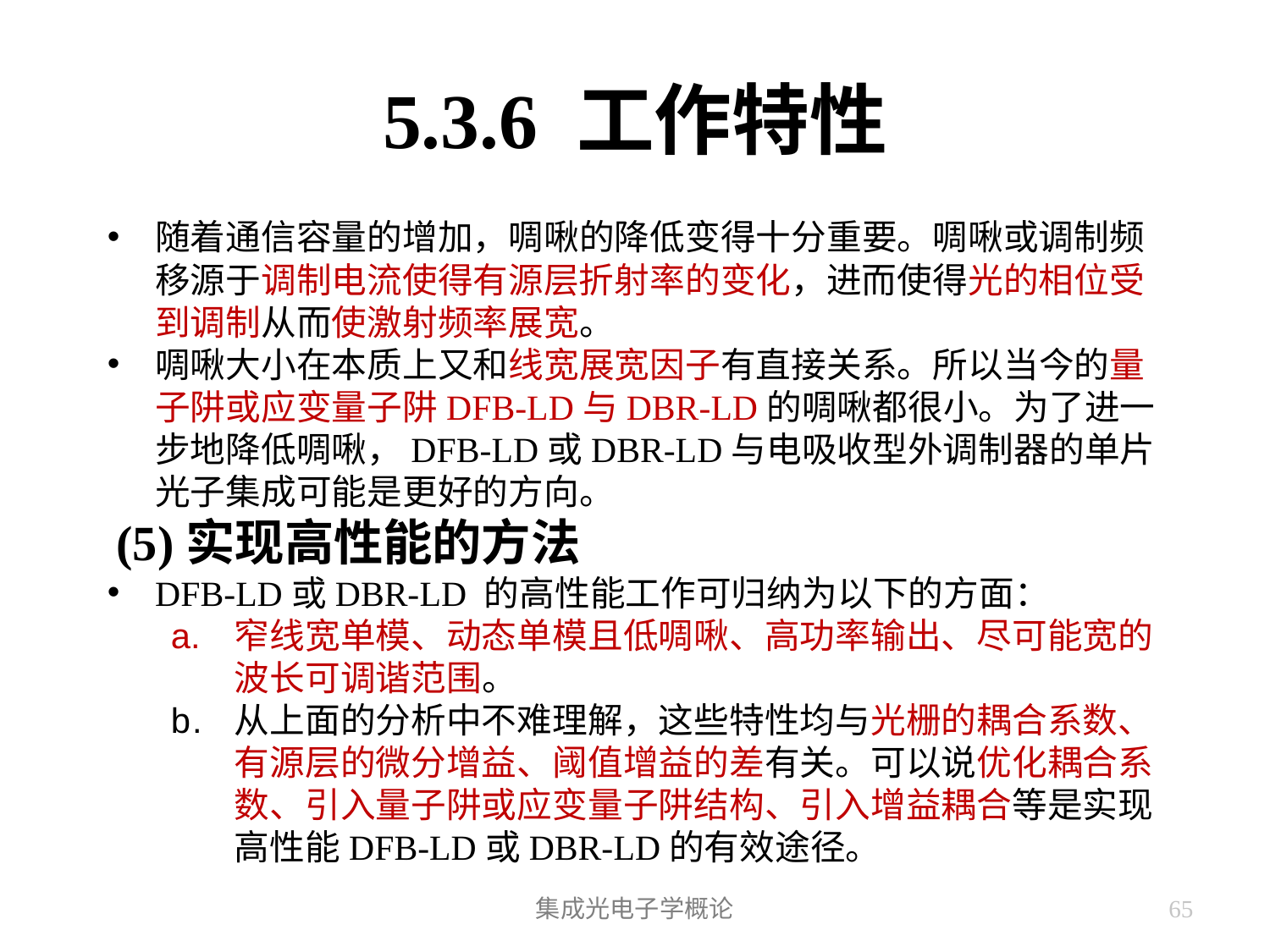

# 5.3.6 工作特性
随着通信容量的增加，啁啾的降低变得十分重要。啁啾或调制频移源于调制电流使得有源层折射率的变化，进而使得光的相位受到调制从而使激射频率展宽。
啁啾大小在本质上又和线宽展宽因子有直接关系。所以当今的量子阱或应变量子阱DFB-LD与DBR-LD的啁啾都很小。为了进一步地降低啁啾，DFB-LD或DBR-LD与电吸收型外调制器的单片光子集成可能是更好的方向。
 (5)实现高性能的方法
DFB-LD或DBR-LD 的高性能工作可归纳为以下的方面：
窄线宽单模、动态单模且低啁啾、高功率输出、尽可能宽的波长可调谐范围。
从上面的分析中不难理解，这些特性均与光栅的耦合系数、有源层的微分增益、阈值增益的差有关。可以说优化耦合系数、引入量子阱或应变量子阱结构、引入增益耦合等是实现高性能DFB-LD或DBR-LD的有效途径。

集成光电子学概论
65